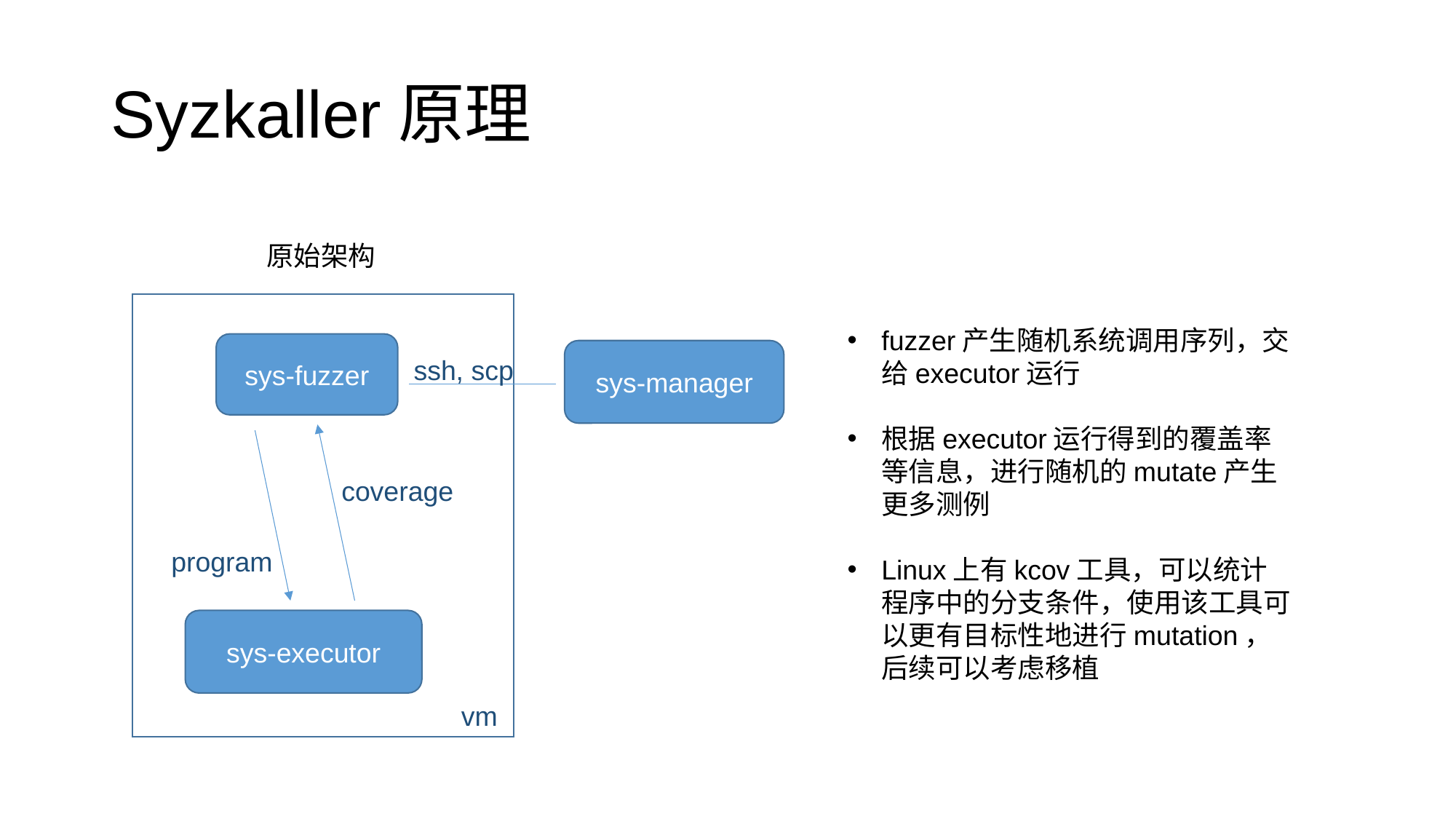

# Syzkaller原理
原始架构

fuzzer产生随机系统调用序列，交给executor运行

根据executor运行得到的覆盖率等信息，进行随机的mutate产生更多测例

Linux上有kcov工具，可以统计程序中的分支条件，使用该工具可以更有目标性地进行mutation，后续可以考虑移植
sys-fuzzer
sys-manager
ssh, scp
coverage
program
sys-executor
vm